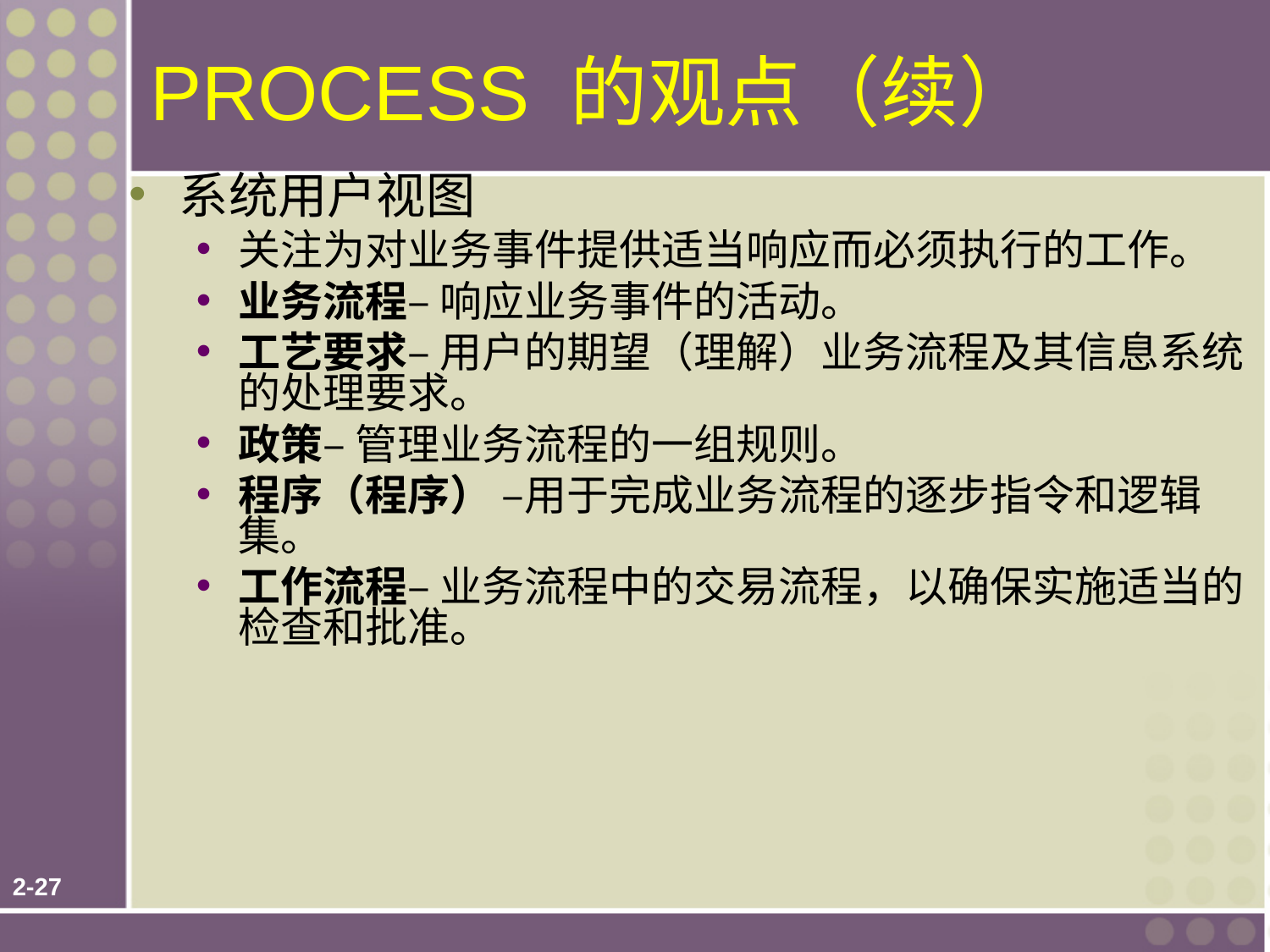

PROCESS 的观点（续）
系统用户视图
关注为对业务事件提供适当响应而必须执行的工作。
业务流程– 响应业务事件的活动。
工艺要求– 用户的期望（理解）业务流程及其信息系统的处理要求。
政策– 管理业务流程的一组规则。
程序（程序） –用于完成业务流程的逐步指令和逻辑集。
工作流程– 业务流程中的交易流程，以确保实施适当的检查和批准。
2-27